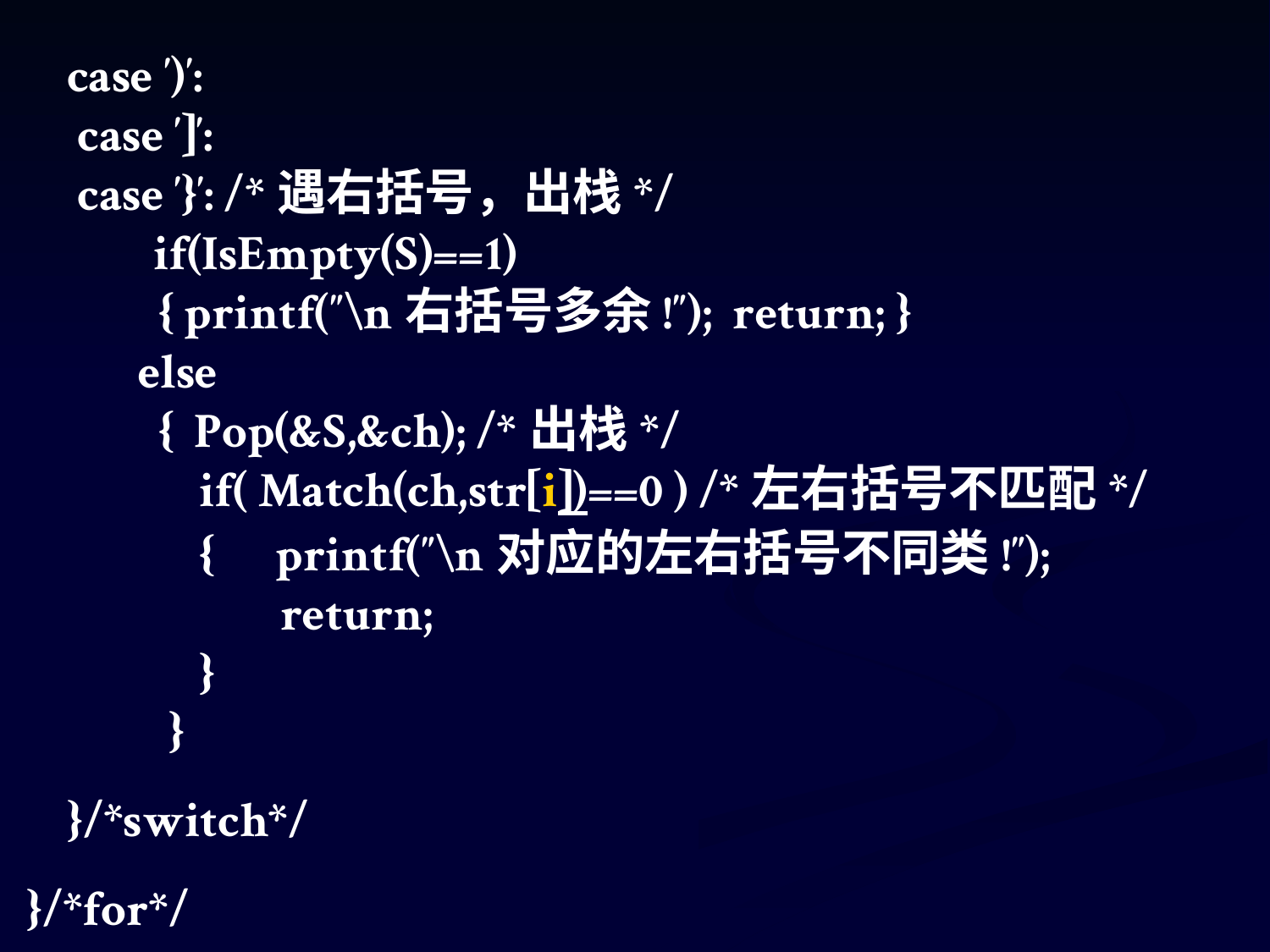

case ′)′:
      case ′]′:
      case ′}′: /*遇右括号，出栈*/
	 if(IsEmpty(S)==1)
              { printf(″\n右括号多余!″);  return; }
            else
              {  Pop(&S,&ch); /*出栈*/
                  if( Match(ch,str[i])==0 ) /*左右括号不匹配*/
                  {      printf(″\n对应的左右括号不同类!″);
                          return;
                  }
               }
     }/*switch*/
 }/*for*/